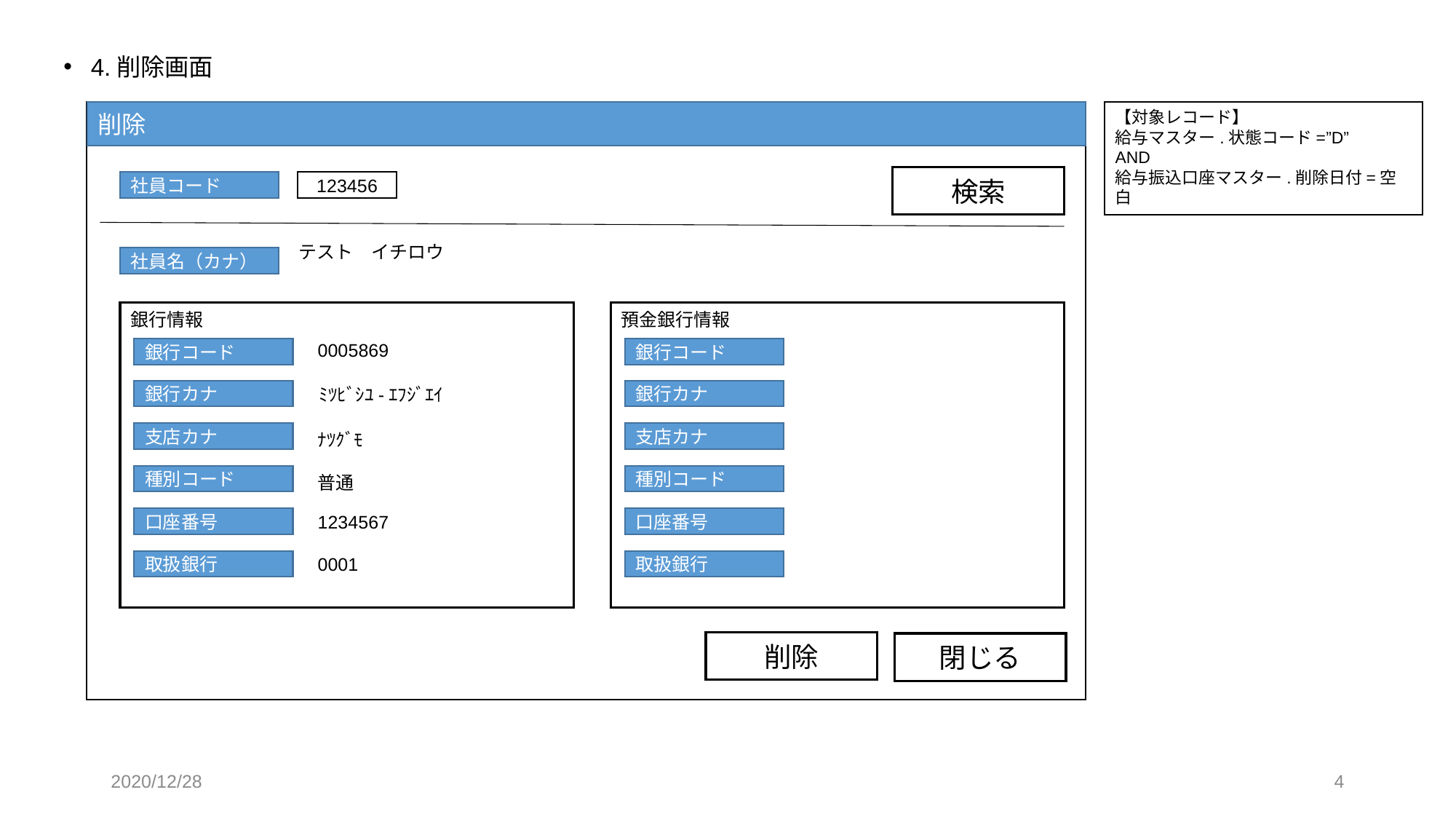

4.削除画面

削除
【対象レコード】
給与マスター.状態コード=”D”
AND
給与振込口座マスター.削除日付=空白
検索
社員コード
123456
社員名（カナ）
テスト　イチロウ社員コード
銀行情報
預金銀行情報
0005869

銀行コード
銀行コード
銀行カナ
銀行カナ
ﾐﾂﾋﾞｼﾕ-ｴﾌｼﾞｴｲ

支店カナ
支店カナ
ﾅﾂｸﾞﾓ

種別コード
種別コード
普通

1234567

口座番号
口座番号
取扱銀行
0001
取扱銀行

削除
閉じる
2020/12/28
4